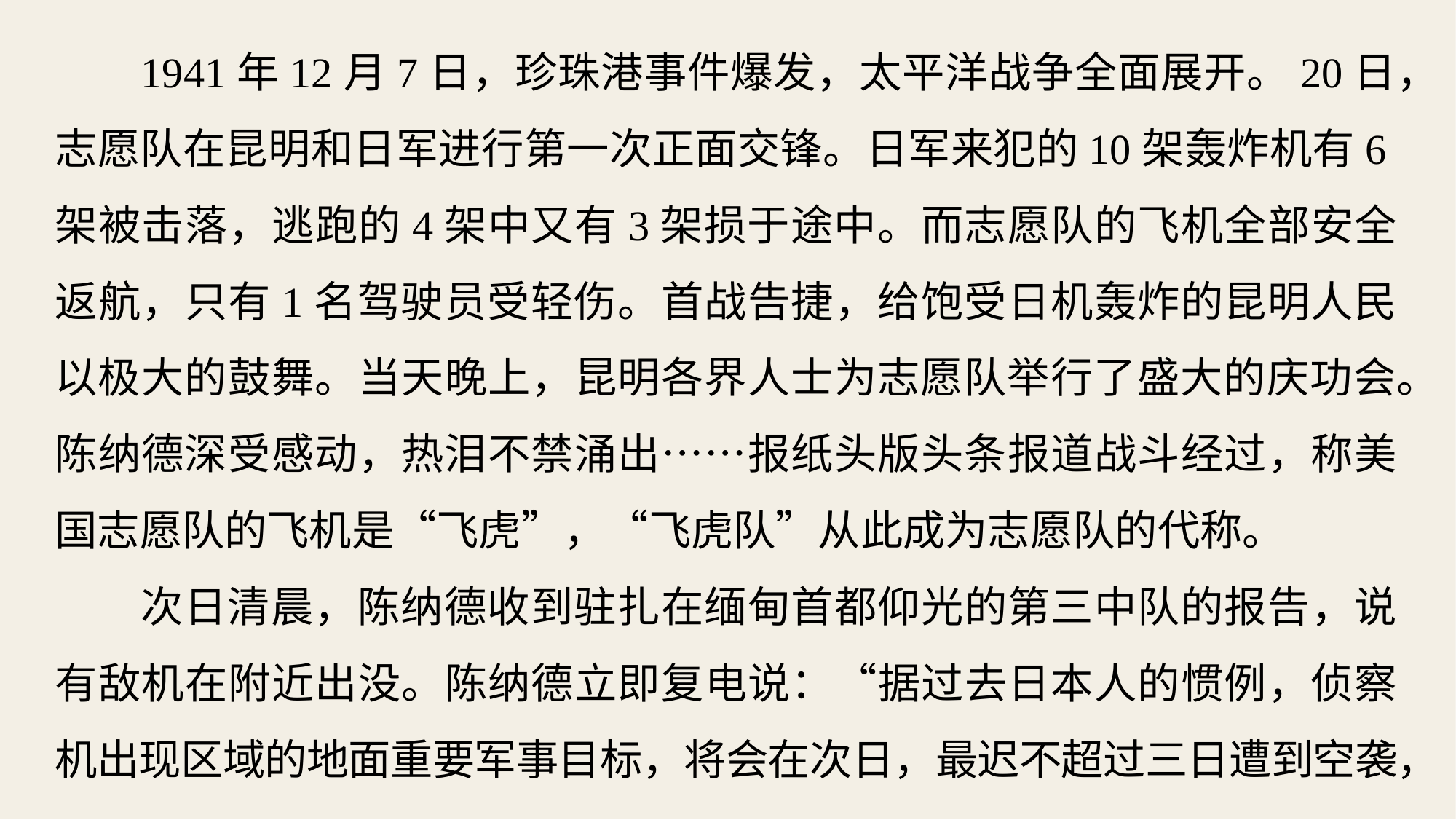

1941年12月7日，珍珠港事件爆发，太平洋战争全面展开。20日，志愿队在昆明和日军进行第一次正面交锋。日军来犯的10架轰炸机有6架被击落，逃跑的4架中又有3架损于途中。而志愿队的飞机全部安全返航，只有1名驾驶员受轻伤。首战告捷，给饱受日机轰炸的昆明人民以极大的鼓舞。当天晚上，昆明各界人士为志愿队举行了盛大的庆功会。陈纳德深受感动，热泪不禁涌出……报纸头版头条报道战斗经过，称美国志愿队的飞机是“飞虎”，“飞虎队”从此成为志愿队的代称。
次日清晨，陈纳德收到驻扎在缅甸首都仰光的第三中队的报告，说有敌机在附近出没。陈纳德立即复电说：“据过去日本人的惯例，侦察机出现区域的地面重要军事目标，将会在次日，最迟不超过三日遭到空袭，